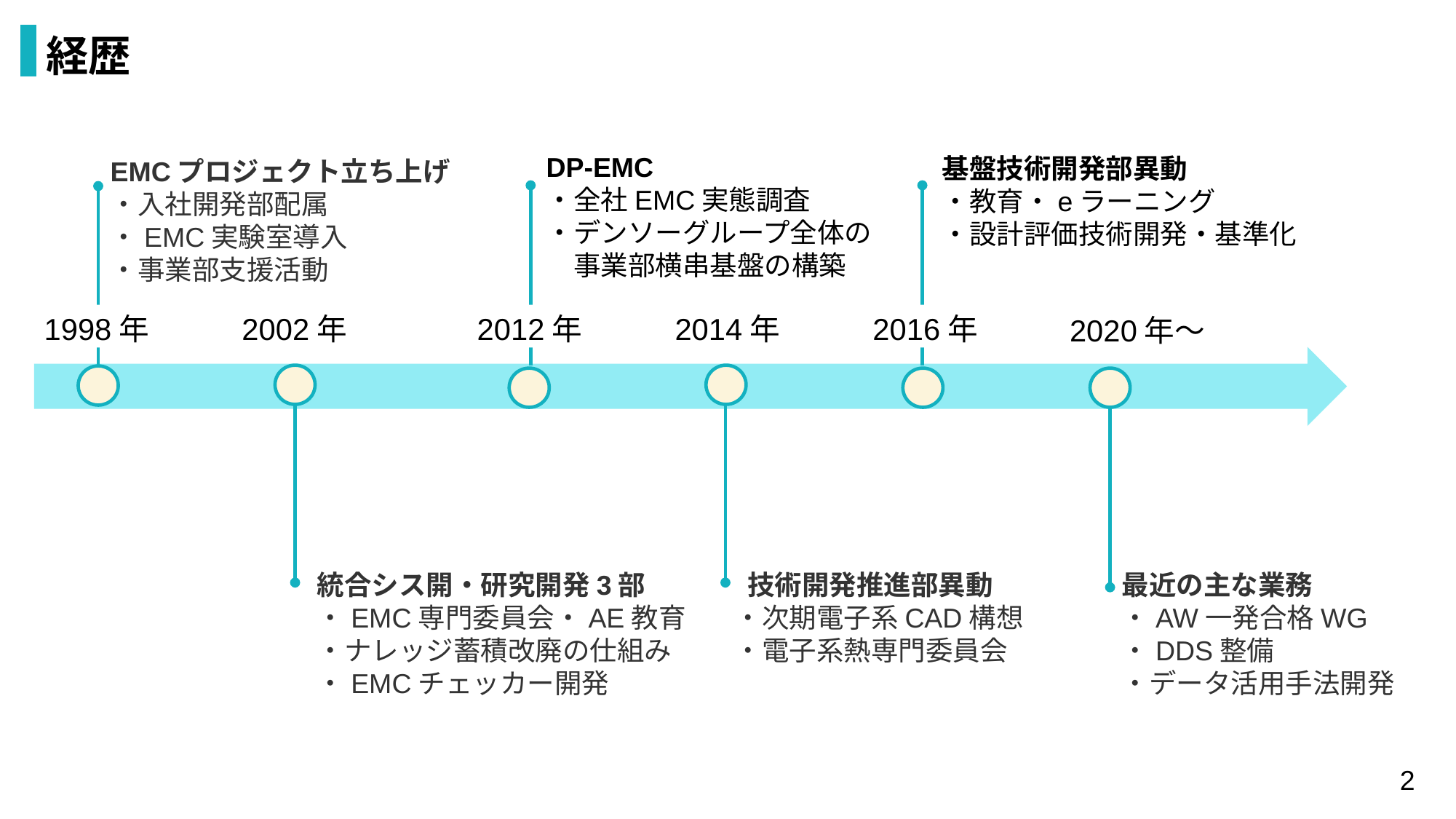

経歴

DP-EMC
・全社EMC実態調査
・デンソーグループ全体の
　事業部横串基盤の構築
基盤技術開発部異動
・教育・eラーニング
・設計評価技術開発・基準化
EMCプロジェクト立ち上げ
・入社開発部配属
・EMC実験室導入
・事業部支援活動
1998年
2002年
2012年
2014年
2016年
2020年～

統合シス開・研究開発3部
・EMC専門委員会・AE教育
・ナレッジ蓄積改廃の仕組み
・EMCチェッカー開発
 技術開発推進部異動
・次期電子系CAD構想
・電子系熱専門委員会

最近の主な業務
・AW一発合格WG
・DDS整備
・データ活用手法開発
2